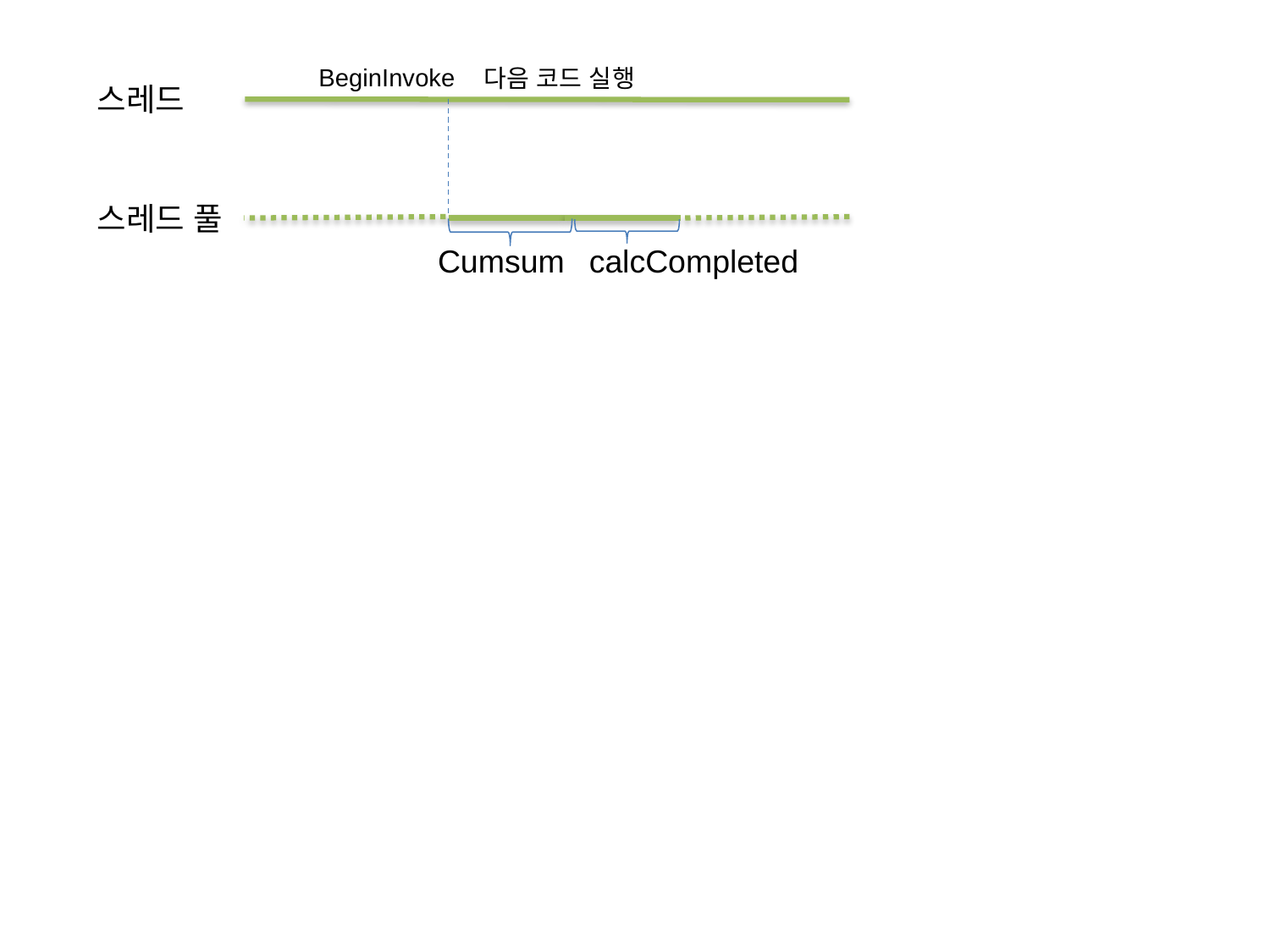

BeginInvoke
다음 코드 실행
스레드

스레드 풀
Cumsum
calcCompleted